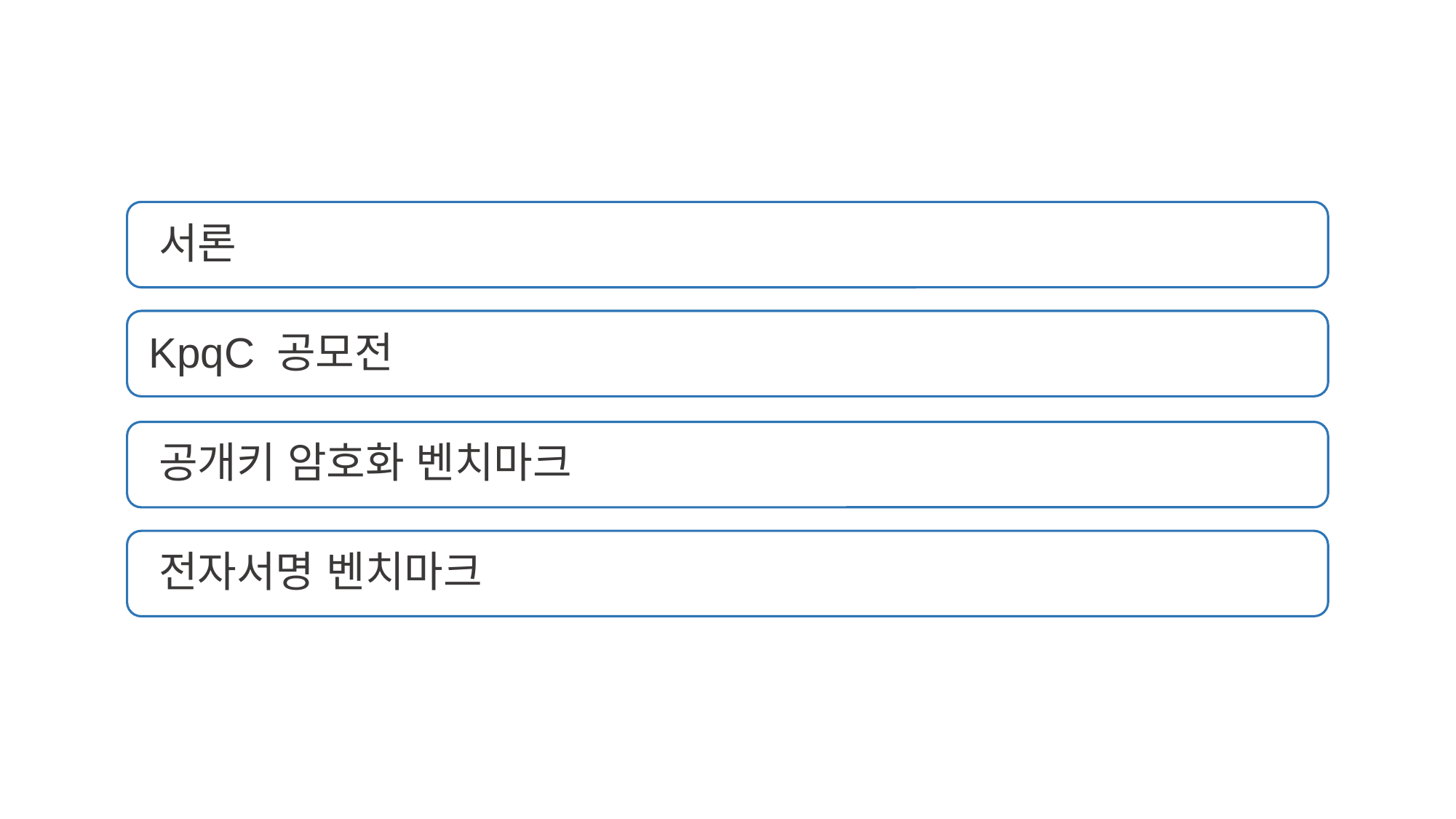

서론
 KpqC 공모전
 공개키 암호화 벤치마크
 전자서명 벤치마크